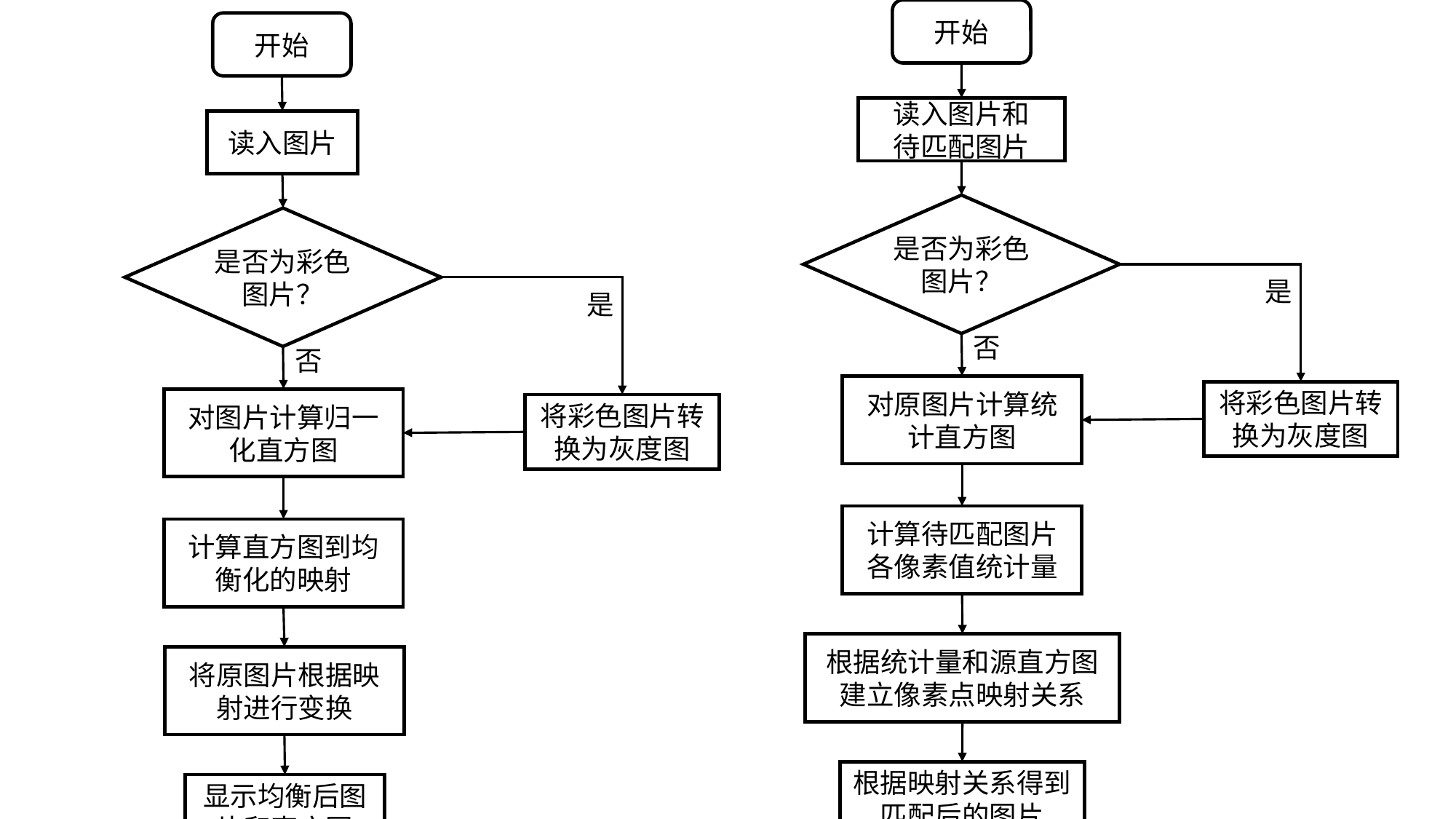

开始
读入图片和
待匹配图片
是否为彩色图片？
是
否
对原图片计算统计直方图
将彩色图片转换为灰度图
计算待匹配图片各像素值统计量
根据统计量和源直方图建立像素点映射关系
根据映射关系得到匹配后的图片
显示匹配后的直方图和匹配后的图像
结束
开始
读入图片
是否为彩色图片？
是
否
对图片计算归一化直方图
将彩色图片转换为灰度图
计算直方图到均衡化的映射
将原图片根据映射进行变换
显示均衡后图片和直方图
结束